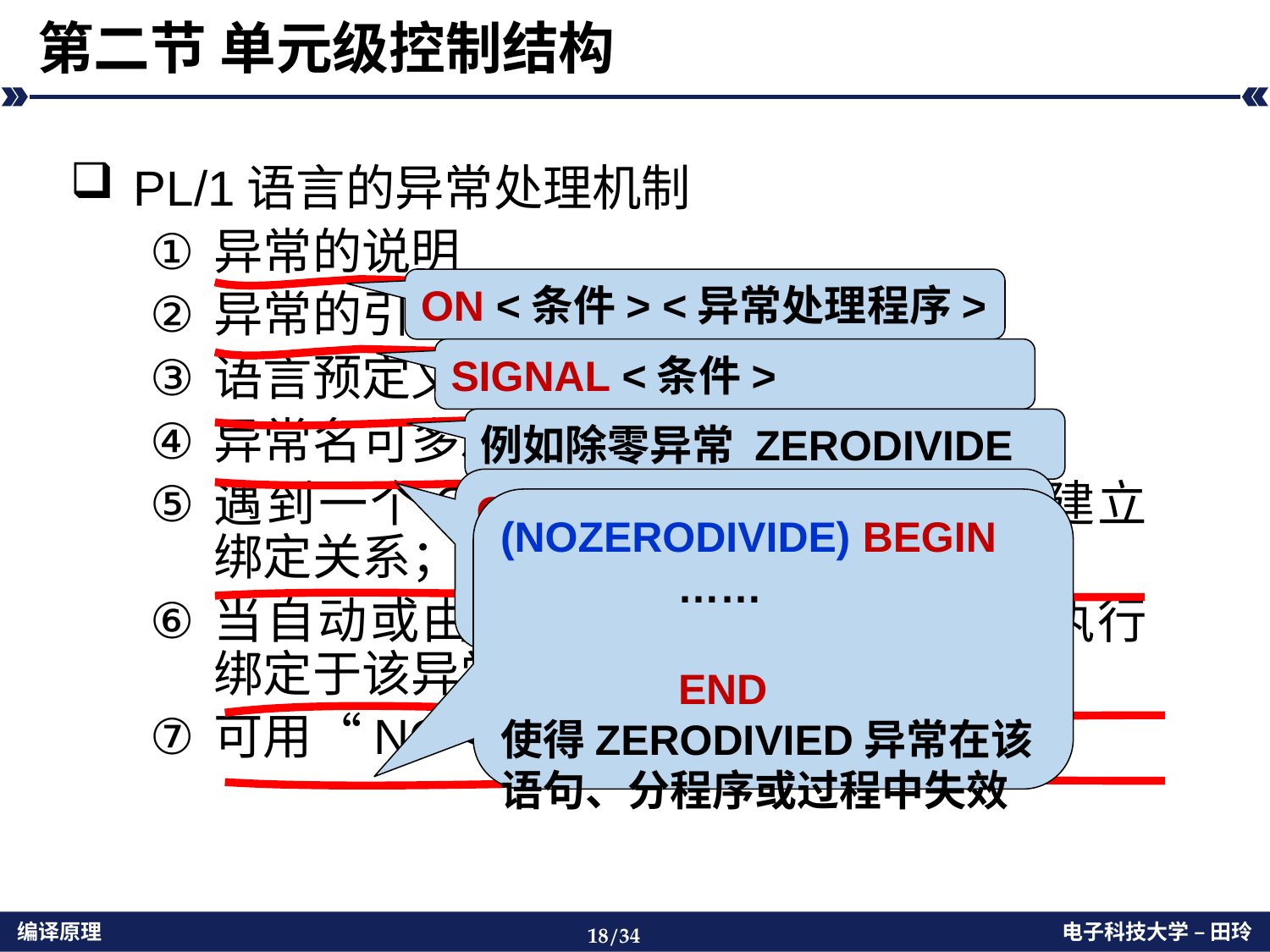

# 第二节 单元级控制结构
PL/1语言的异常处理机制
异常的说明
异常的引发
语言预定义了一些异常
异常名可多次说明,以最新一个为准
遇到一个ON，异常名就与处理程序建立绑定关系；
当自动或由SIGNAL引发的异常时，执行绑定于该异常名的处理程序；
可用“NO <异常名>”限定异常的范围
ON <条件> <异常处理程序>

SIGNAL <条件>

例如除零异常 ZERODIVIDE

ON ZERODIVIDE BEGIN
              ……
              END

(NOZERODIVIDE) BEGIN
               ……
               END
使得ZERODIVIED异常在该语句、分程序或过程中失效